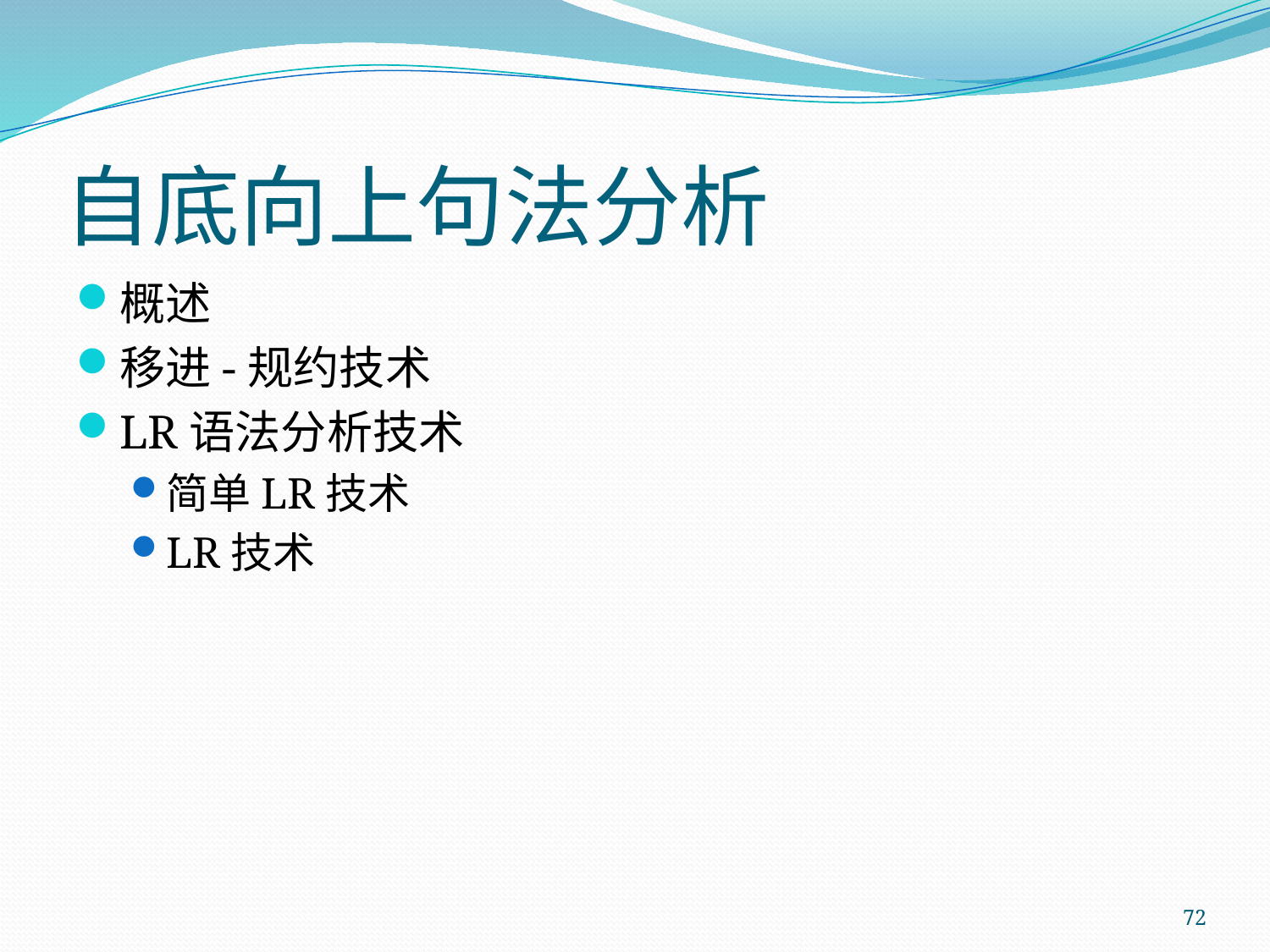

# 自底向上句法分析
概述
移进-规约技术
LR语法分析技术
简单LR技术
LR技术
72